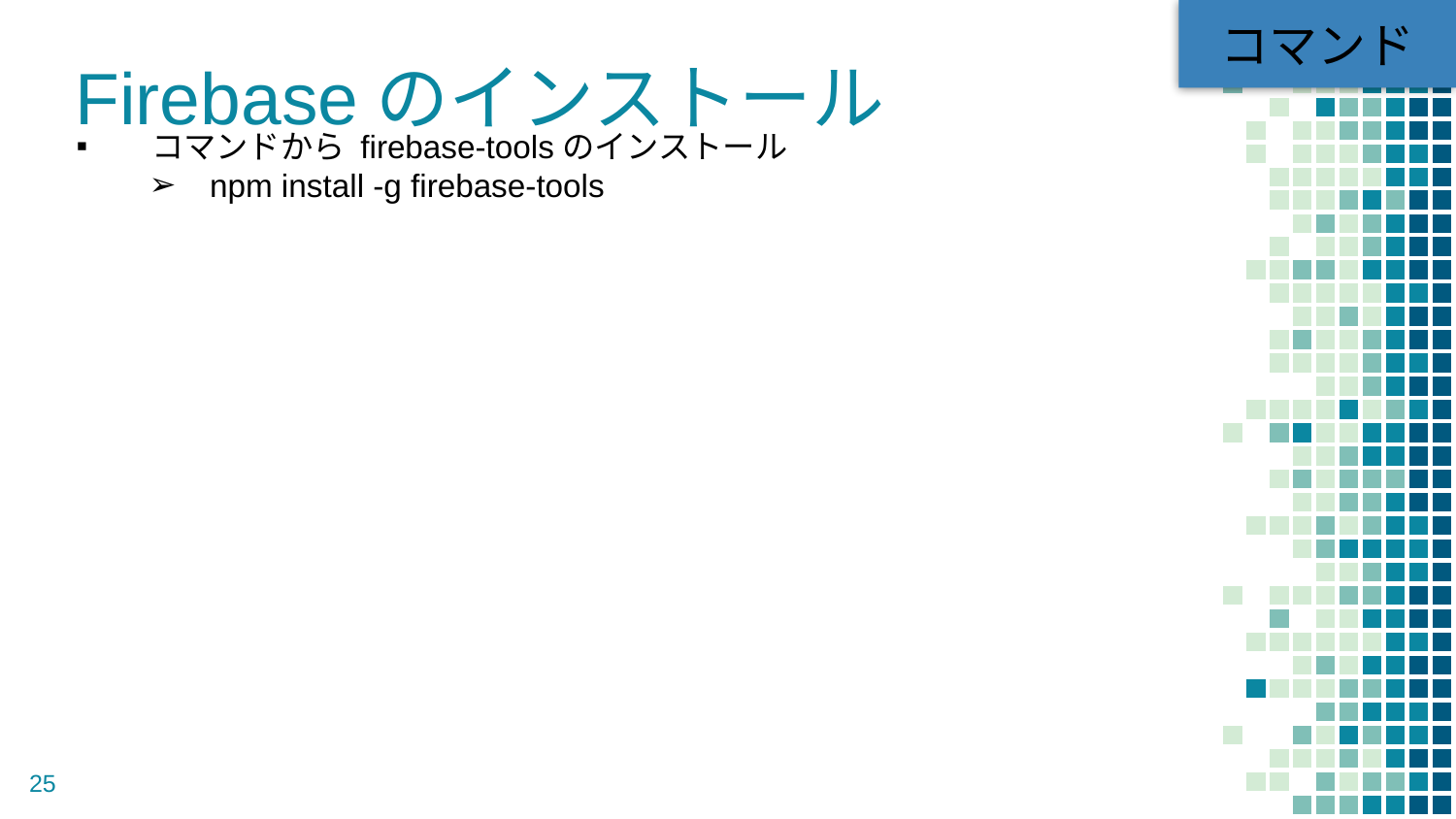

コマンド
# Firebaseのインストール
 コマンドから firebase-toolsのインストール
npm install -g firebase-tools

25